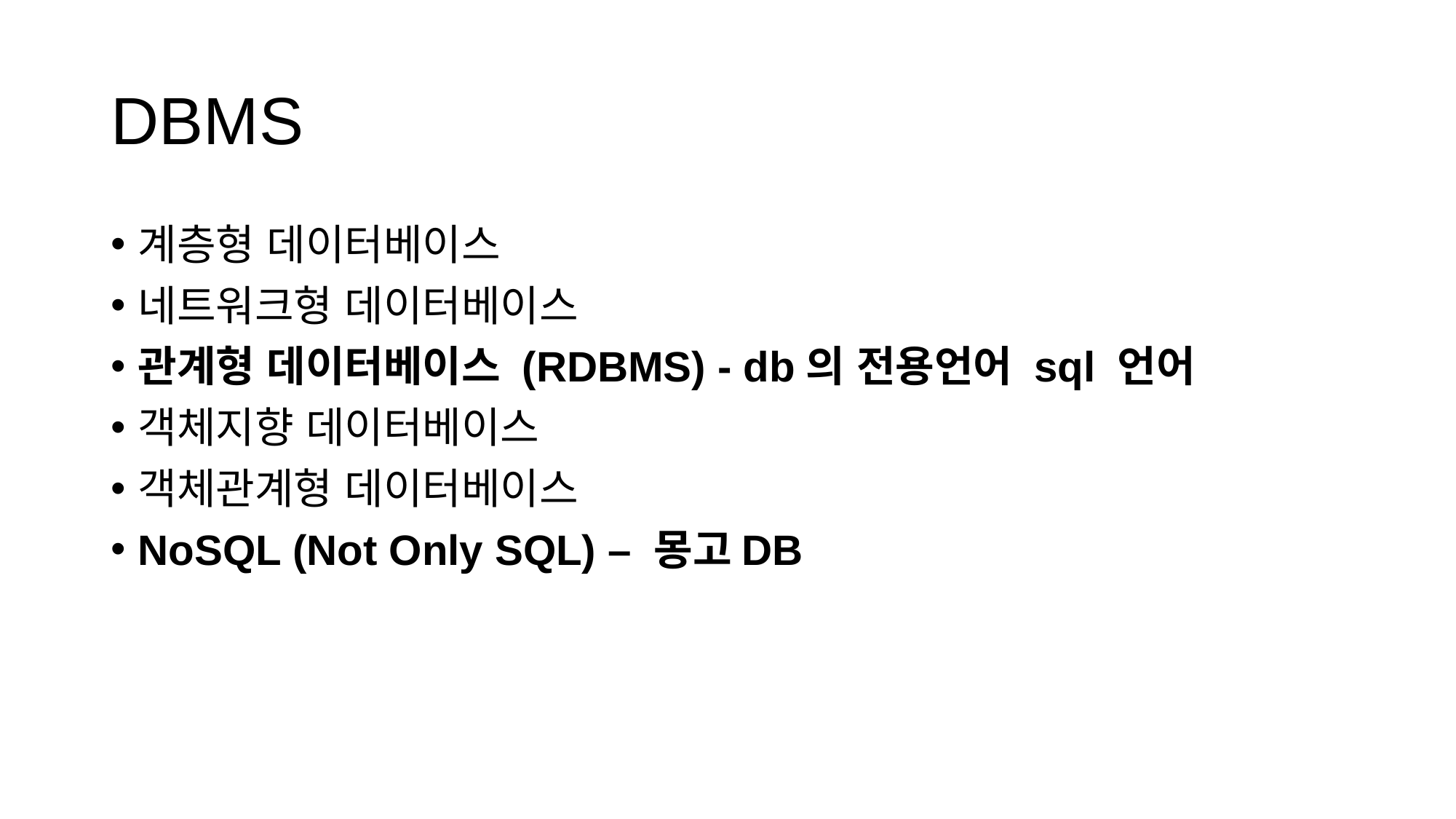

# DBMS
계층형 데이터베이스
네트워크형 데이터베이스
관계형 데이터베이스 (RDBMS) - db의 전용언어 sql 언어
객체지향 데이터베이스
객체관계형 데이터베이스
NoSQL (Not Only SQL) – 몽고DB